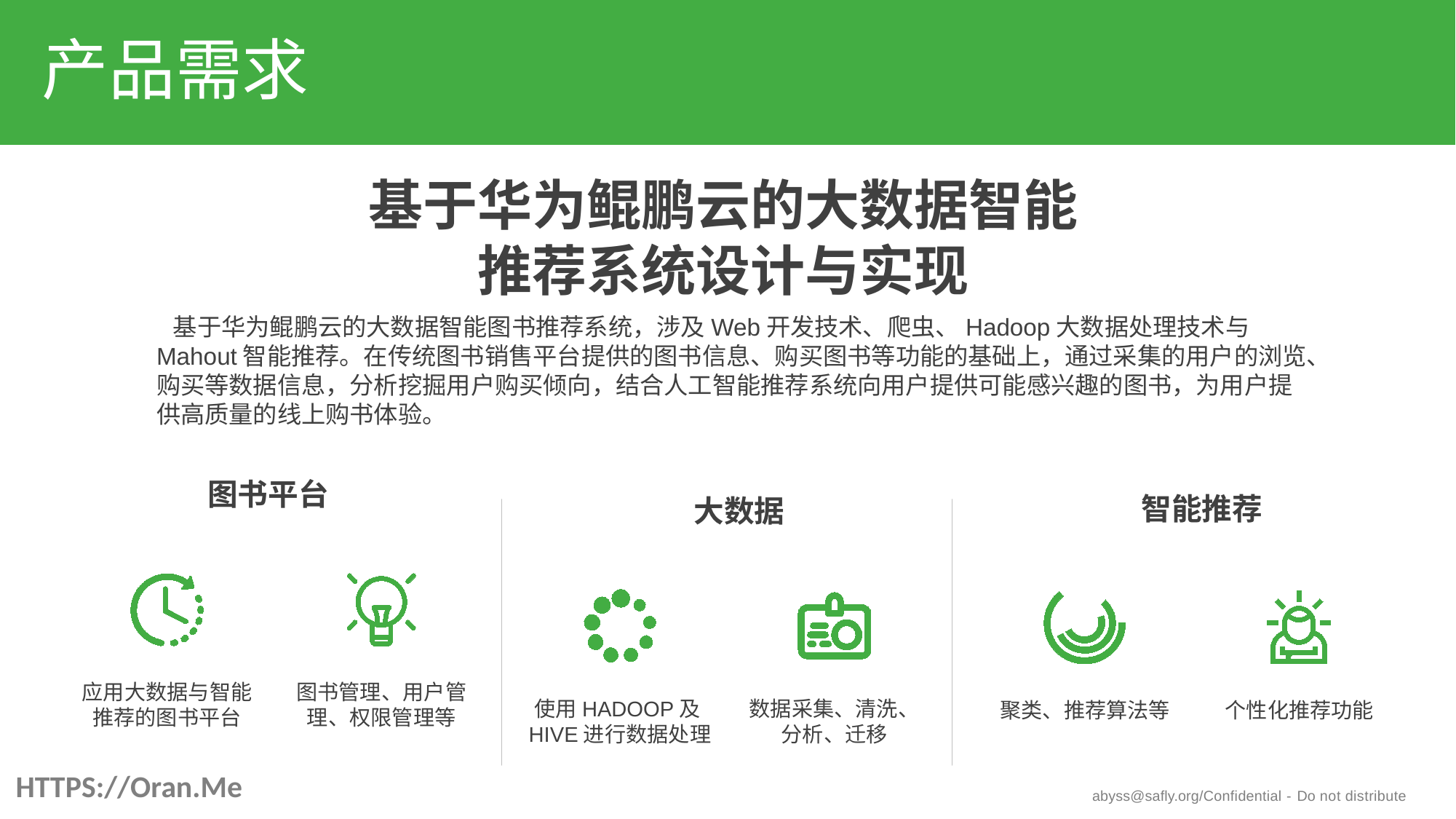

# 产品需求
基于华为鲲鹏云的大数据智能
推荐系统设计与实现
	  基于华为鲲鹏云的大数据智能图书推荐系统，涉及Web开发技术、爬虫、Hadoop大数据处理技术与Mahout智能推荐。在传统图书销售平台提供的图书信息、购买图书等功能的基础上，通过采集的用户的浏览、购买等数据信息，分析挖掘用户购买倾向，结合人工智能推荐系统向用户提供可能感兴趣的图书，为用户提供高质量的线上购书体验。
图书平台

应用大数据与智能推荐的图书平台
图书管理、用户管理、权限管理等
智能推荐

聚类、推荐算法等
个性化推荐功能
大数据

使用HADOOP及HIVE进行数据处理
数据采集、清洗、分析、迁移
HTTPS://Oran.Me
abyss@safly.org/Confidential - Do not distribute